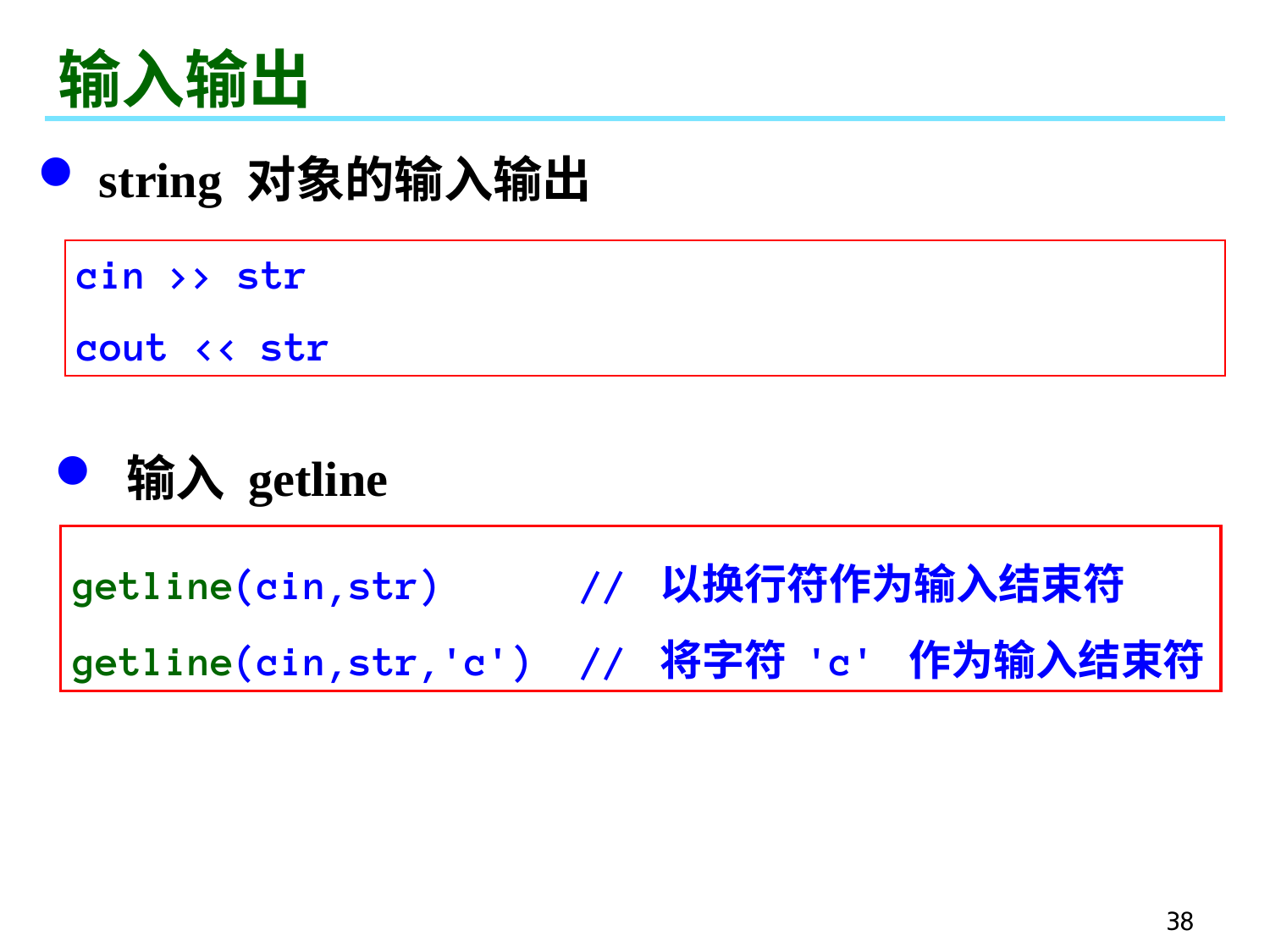

# 输入输出
 string 对象的输入输出
cin >> str
cout << str
 输入 getline
getline(cin,str)      // 以换行符作为输入结束符
getline(cin,str,'c')  // 将字符 'c' 作为输入结束符
38